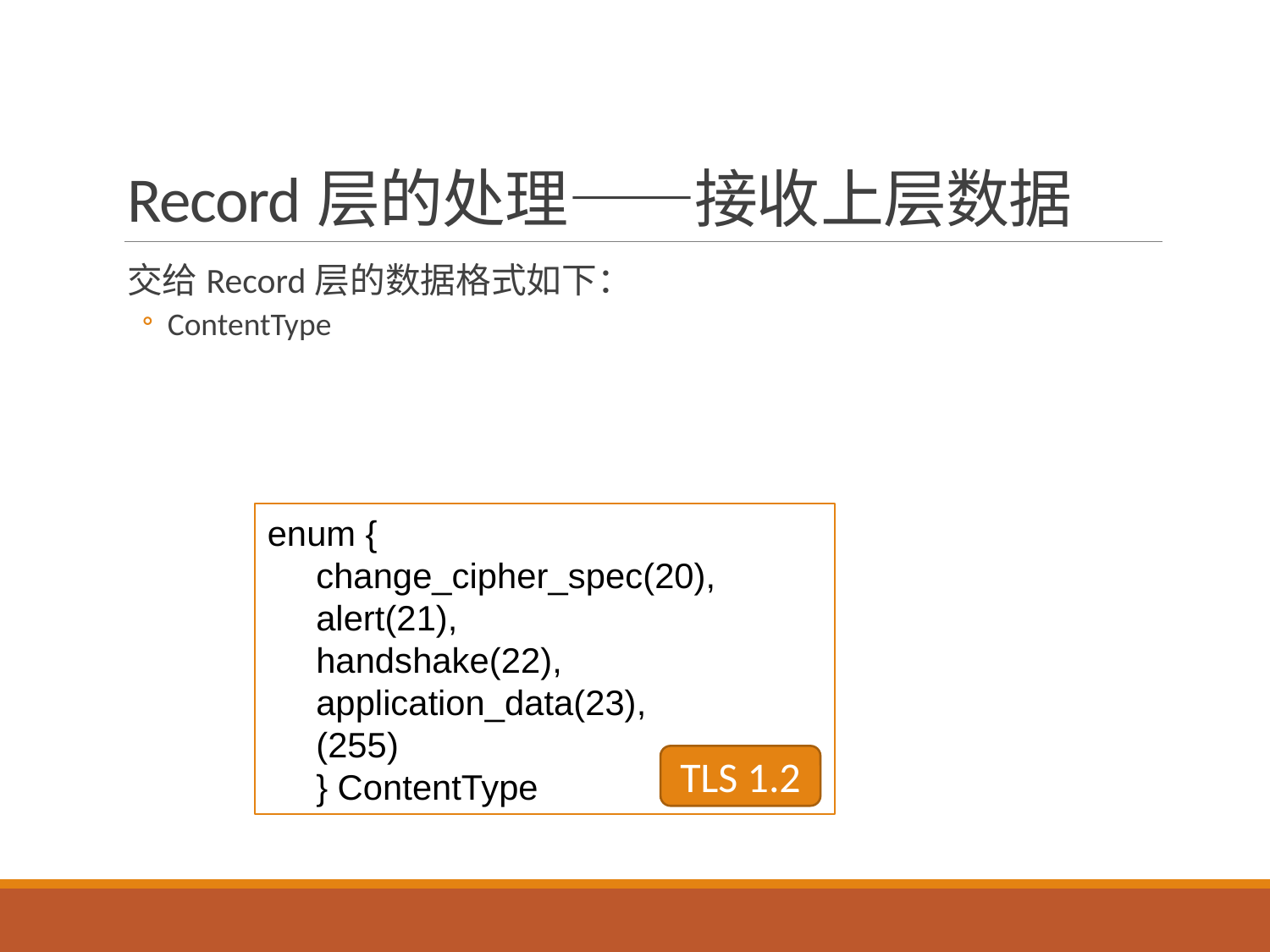

# Record层的处理——接收上层数据
交给Record层的数据格式如下：
ContentType

enum {
     change_cipher_spec(20),
     alert(21),
     handshake(22),
     application_data(23),
     (255)
     } ContentType
TLS 1.2
21